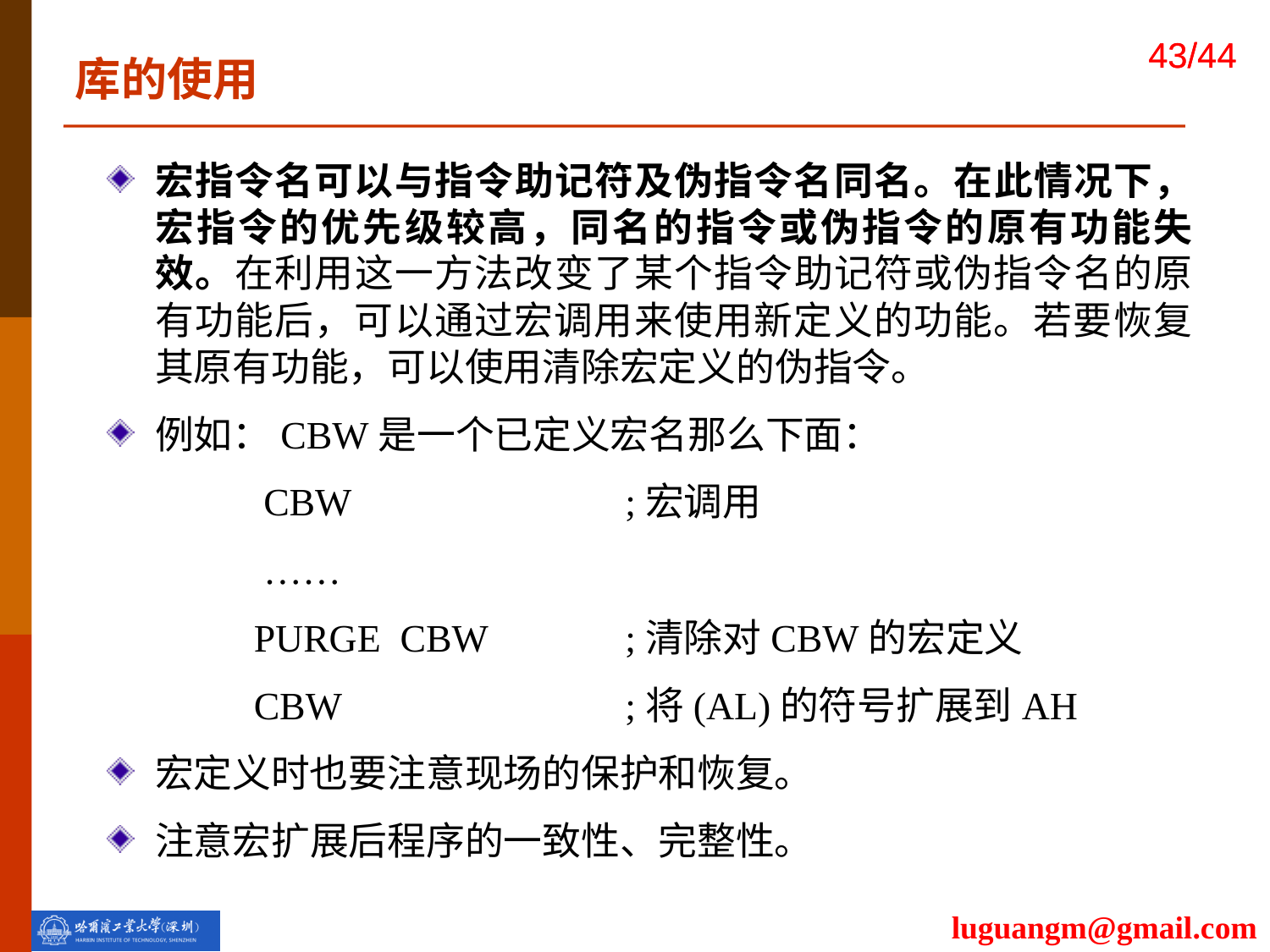

库的使用
宏指令名可以与指令助记符及伪指令名同名。在此情况下，宏指令的优先级较高，同名的指令或伪指令的原有功能失效。在利用这一方法改变了某个指令助记符或伪指令名的原有功能后，可以通过宏调用来使用新定义的功能。若要恢复其原有功能，可以使用清除宏定义的伪指令。
例如：CBW是一个已定义宏名那么下面：
         	   CBW            		 ;宏调用
          	   ……
          	  PURGE  CBW   	 ;清除对CBW的宏定义
         	  CBW             		 ;将(AL)的符号扩展到AH
宏定义时也要注意现场的保护和恢复。
注意宏扩展后程序的一致性、完整性。